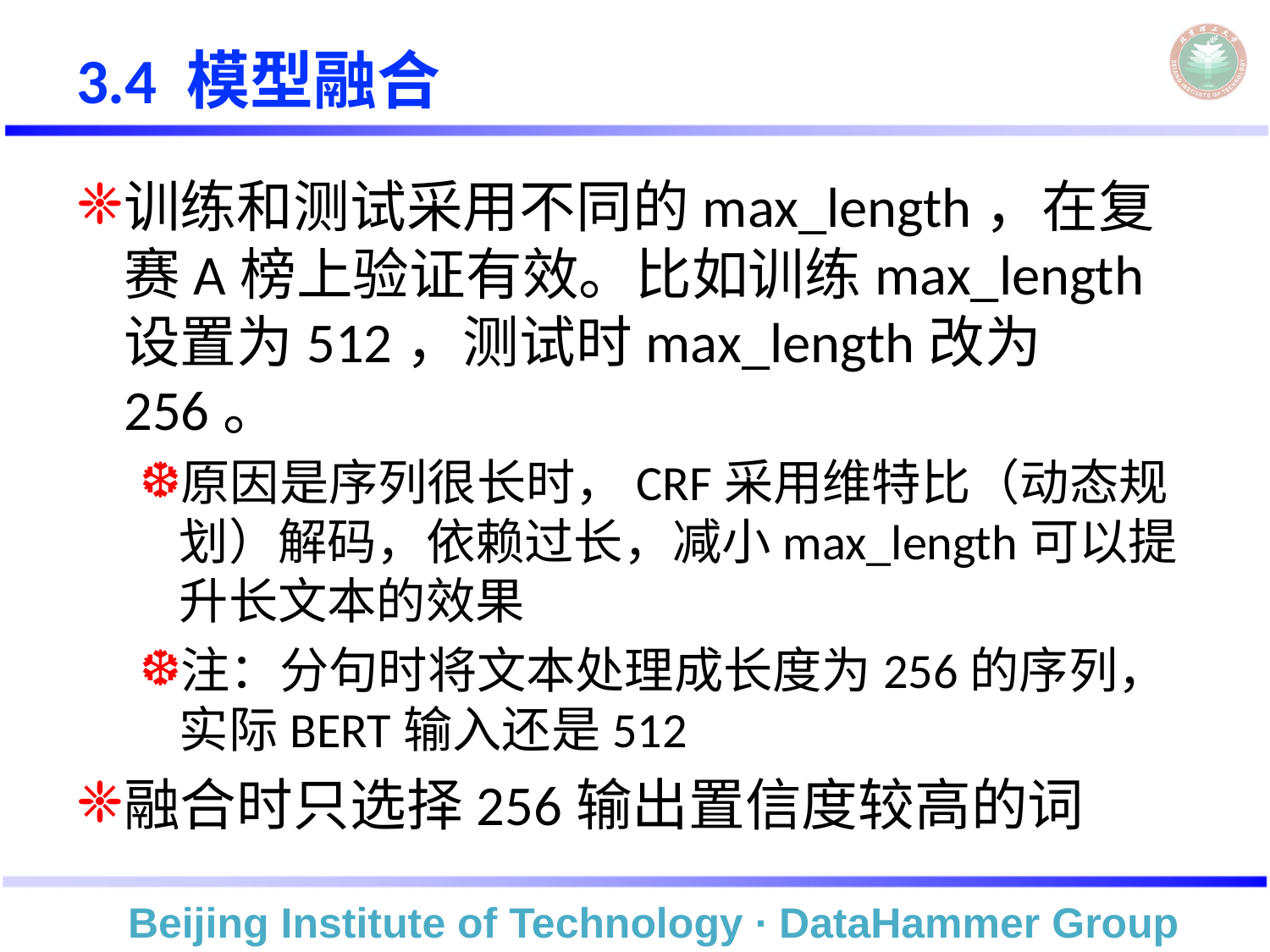

# 3.4 模型融合
训练和测试采用不同的max_length，在复赛A榜上验证有效。比如训练max_length设置为512，测试时max_length改为256。
原因是序列很长时，CRF采用维特比（动态规划）解码，依赖过长，减小max_length可以提升长文本的效果
注：分句时将文本处理成长度为256的序列，实际BERT输入还是512
融合时只选择256输出置信度较高的词